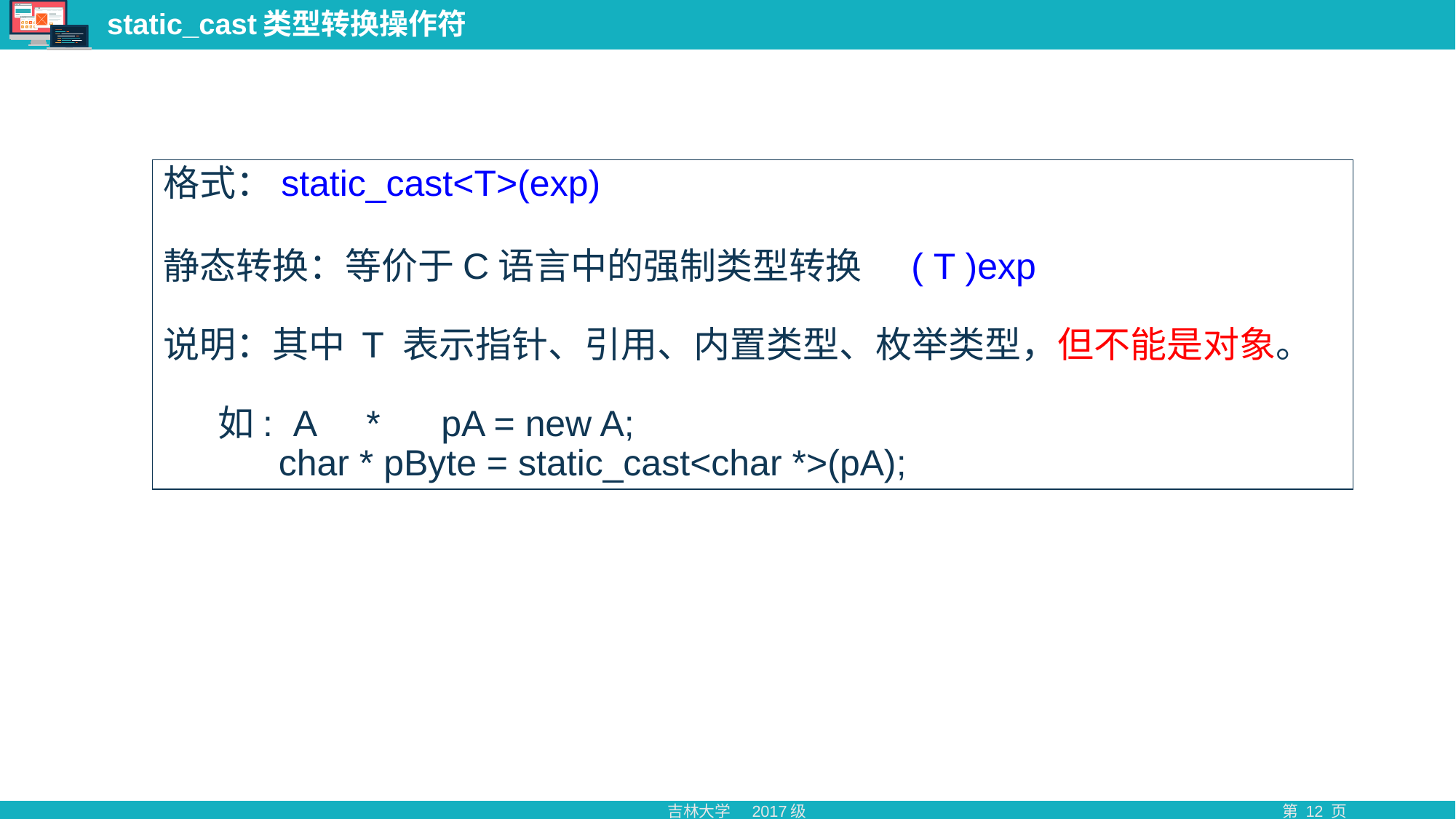

# static_cast类型转换操作符
格式：static_cast<T>(exp)
静态转换：等价于C语言中的强制类型转换     ( T )exp
说明：其中 T 表示指针、引用、内置类型、枚举类型，但不能是对象。
如:  A     *      pA = new A;
      char * pByte = static_cast<char *>(pA);